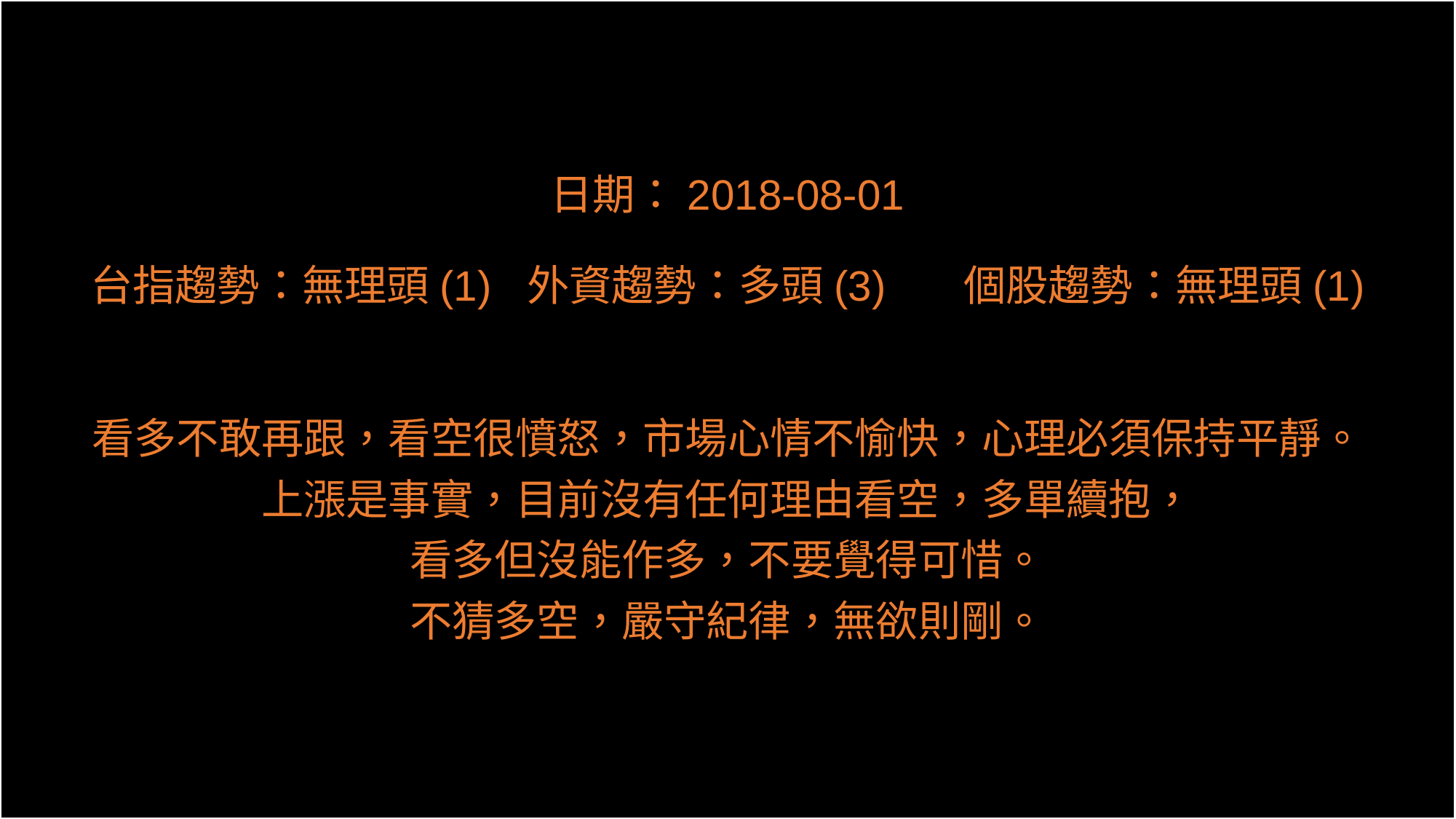

日期：2018-08-01
台指趨勢：無理頭(1)	外資趨勢：多頭(3)	個股趨勢：無理頭(1)
看多不敢再跟，看空很憤怒，市場心情不愉快，心理必須保持平靜。
上漲是事實，目前沒有任何理由看空，多單續抱，
看多但沒能作多，不要覺得可惜。
不猜多空，嚴守紀律，無欲則剛。